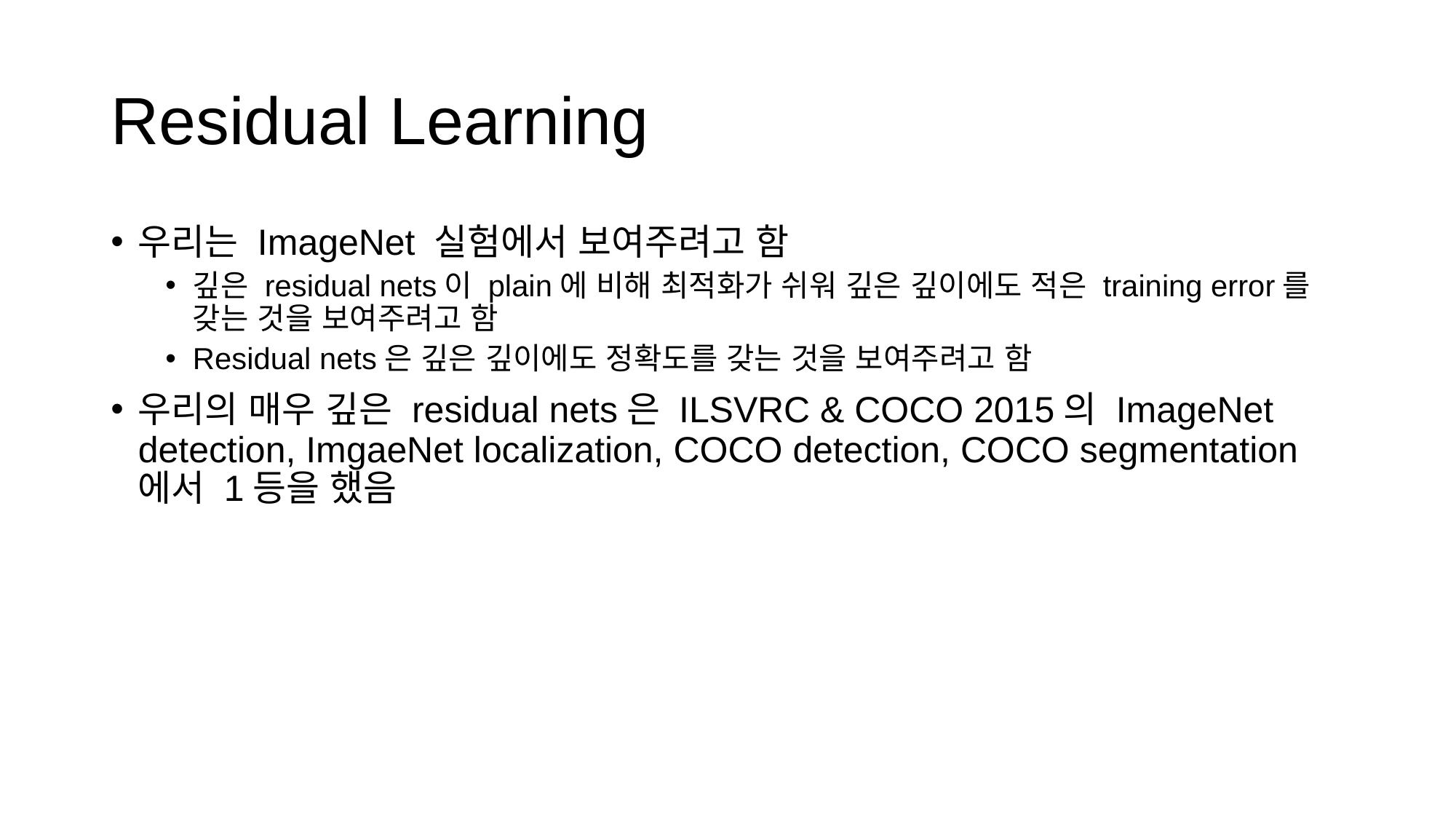

# Residual Learning
우리는 ImageNet 실험에서 보여주려고 함
깊은 residual nets이 plain에 비해 최적화가 쉬워 깊은 깊이에도 적은 training error를 갖는 것을 보여주려고 함
Residual nets은 깊은 깊이에도 정확도를 갖는 것을 보여주려고 함
우리의 매우 깊은 residual nets은 ILSVRC & COCO 2015의 ImageNet detection, ImgaeNet localization, COCO detection, COCO segmentation에서 1등을 했음